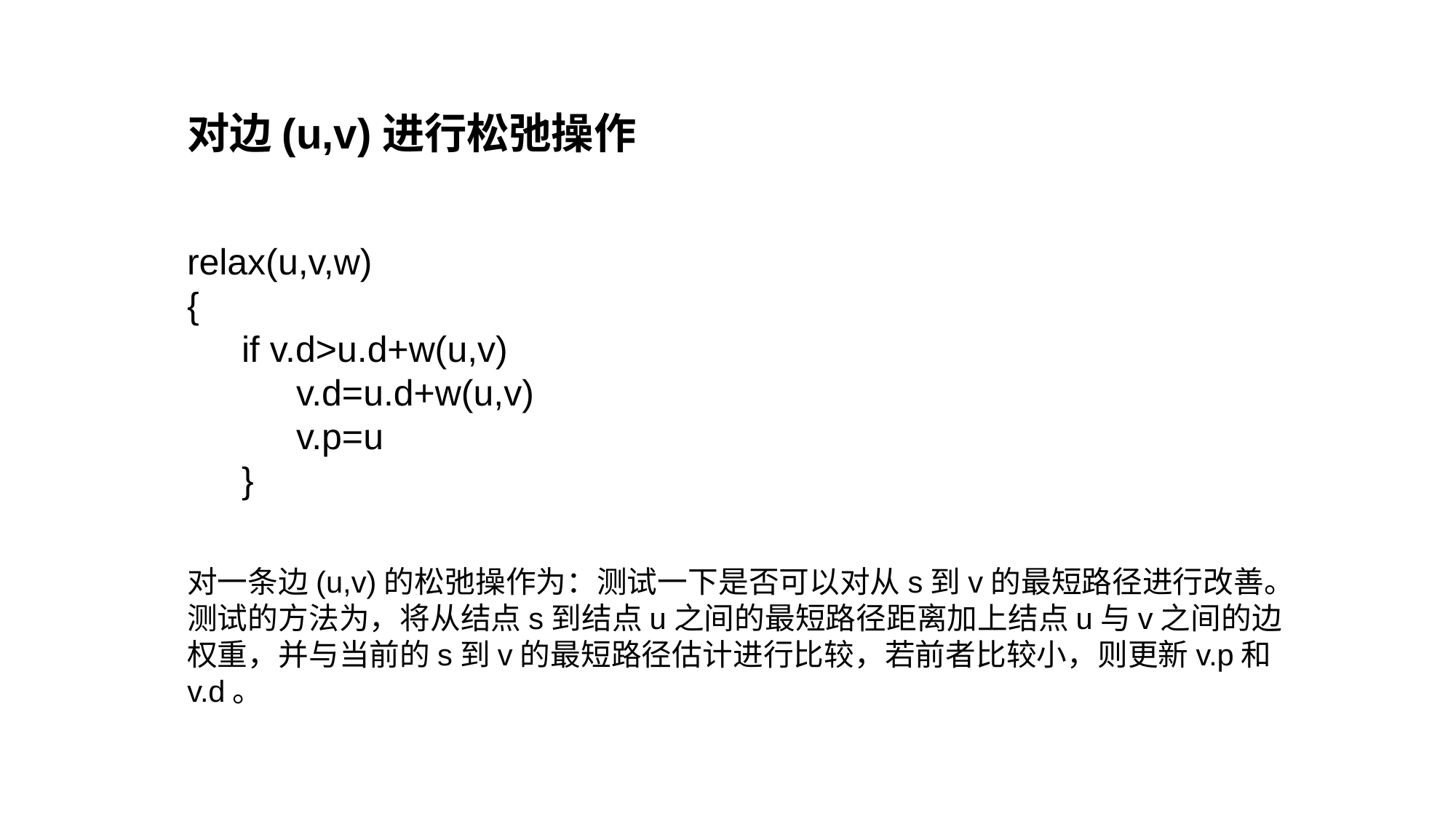

对边(u,v)进行松弛操作
relax(u,v,w)
{
if v.d>u.d+w(u,v)
v.d=u.d+w(u,v)
v.p=u
}
对一条边(u,v)的松弛操作为：测试一下是否可以对从s到v的最短路径进行改善。测试的方法为，将从结点s到结点u之间的最短路径距离加上结点u与v之间的边权重，并与当前的s到v的最短路径估计进行比较，若前者比较小，则更新v.p和v.d。